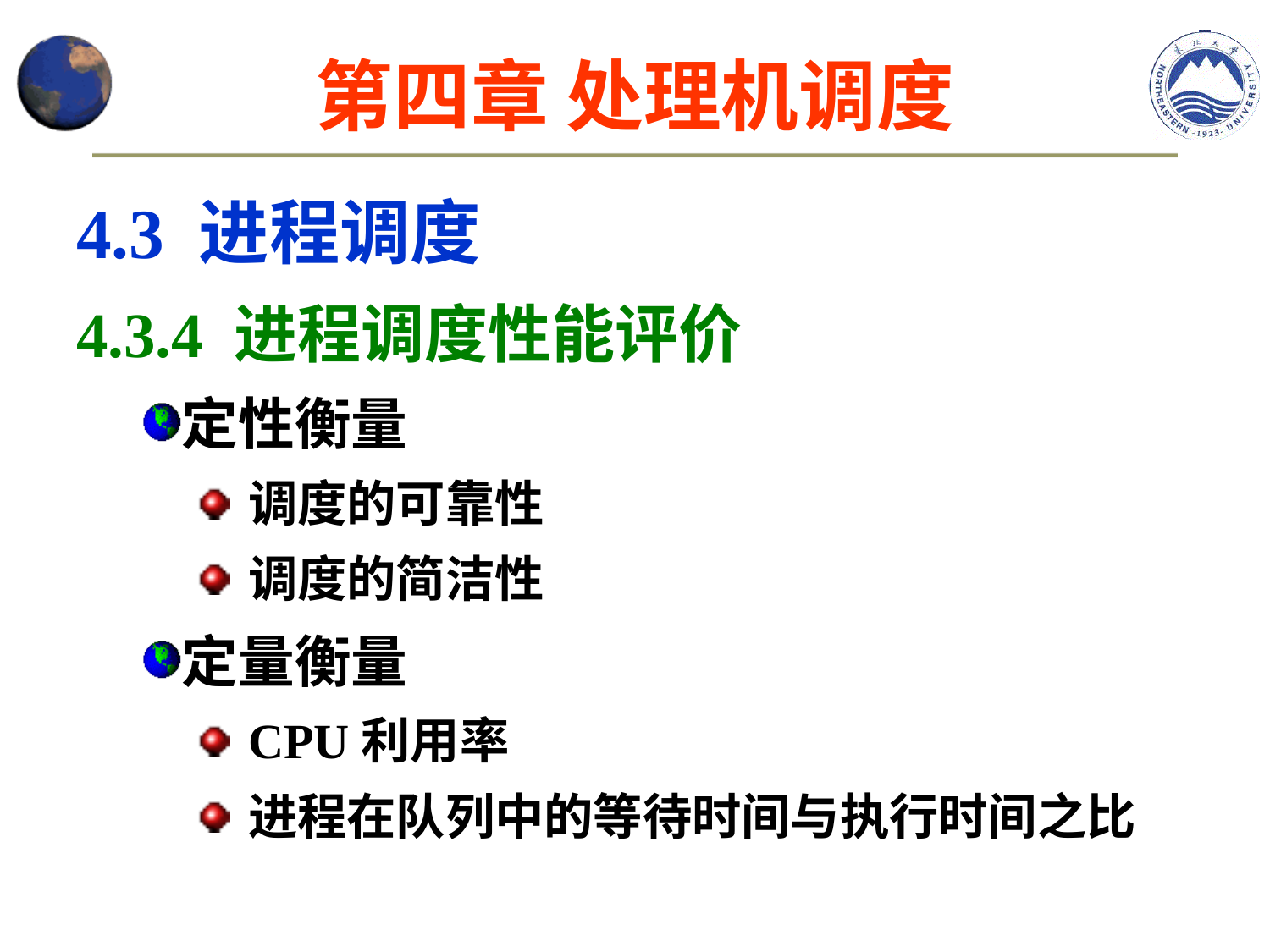

# 第四章 处理机调度
4.3 进程调度
4.3.4 进程调度性能评价
定性衡量
调度的可靠性
调度的简洁性
定量衡量
CPU利用率
进程在队列中的等待时间与执行时间之比